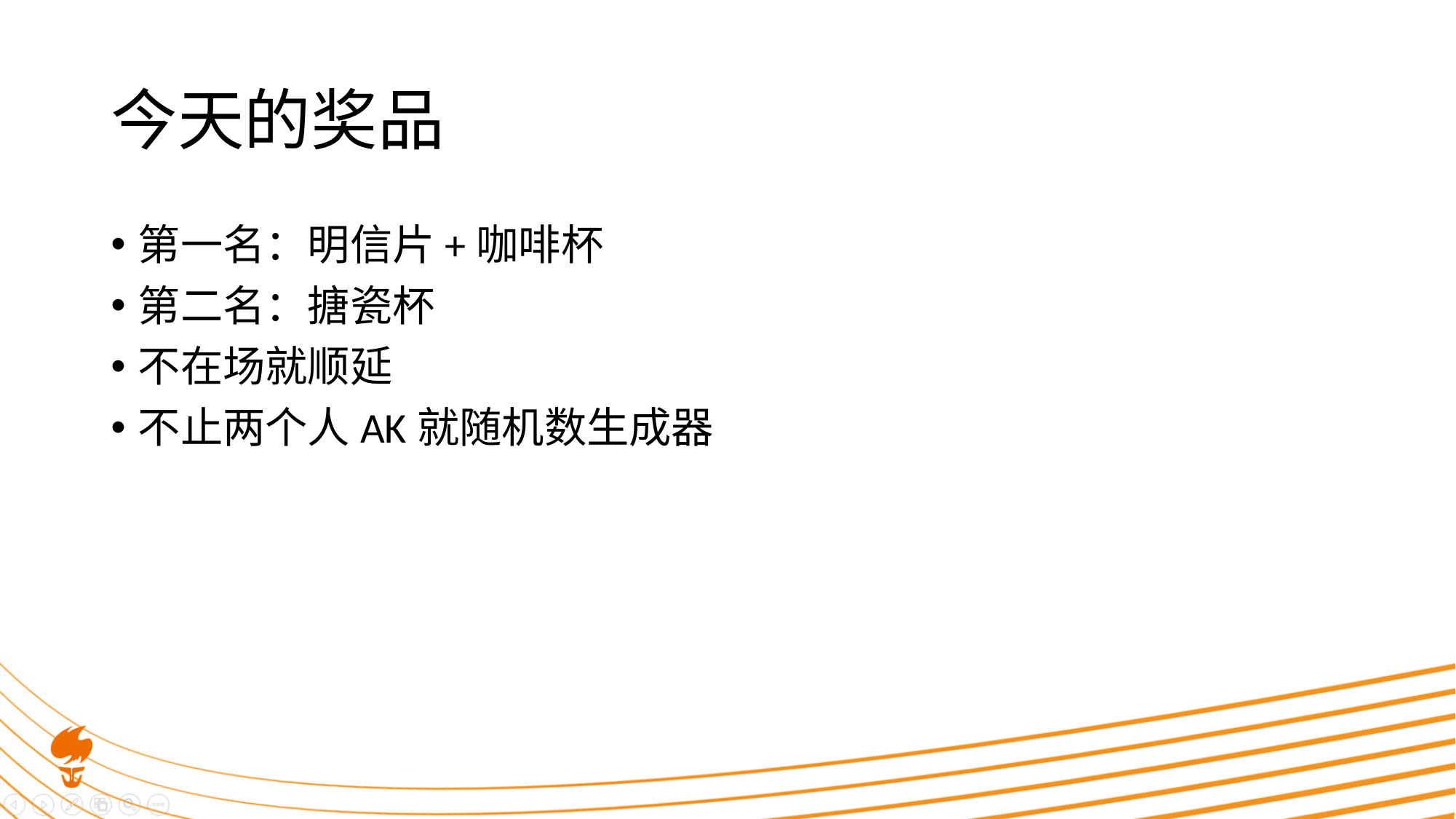

# 今天的奖品
第一名：明信片+咖啡杯
第二名：搪瓷杯
不在场就顺延
不止两个人AK就随机数生成器